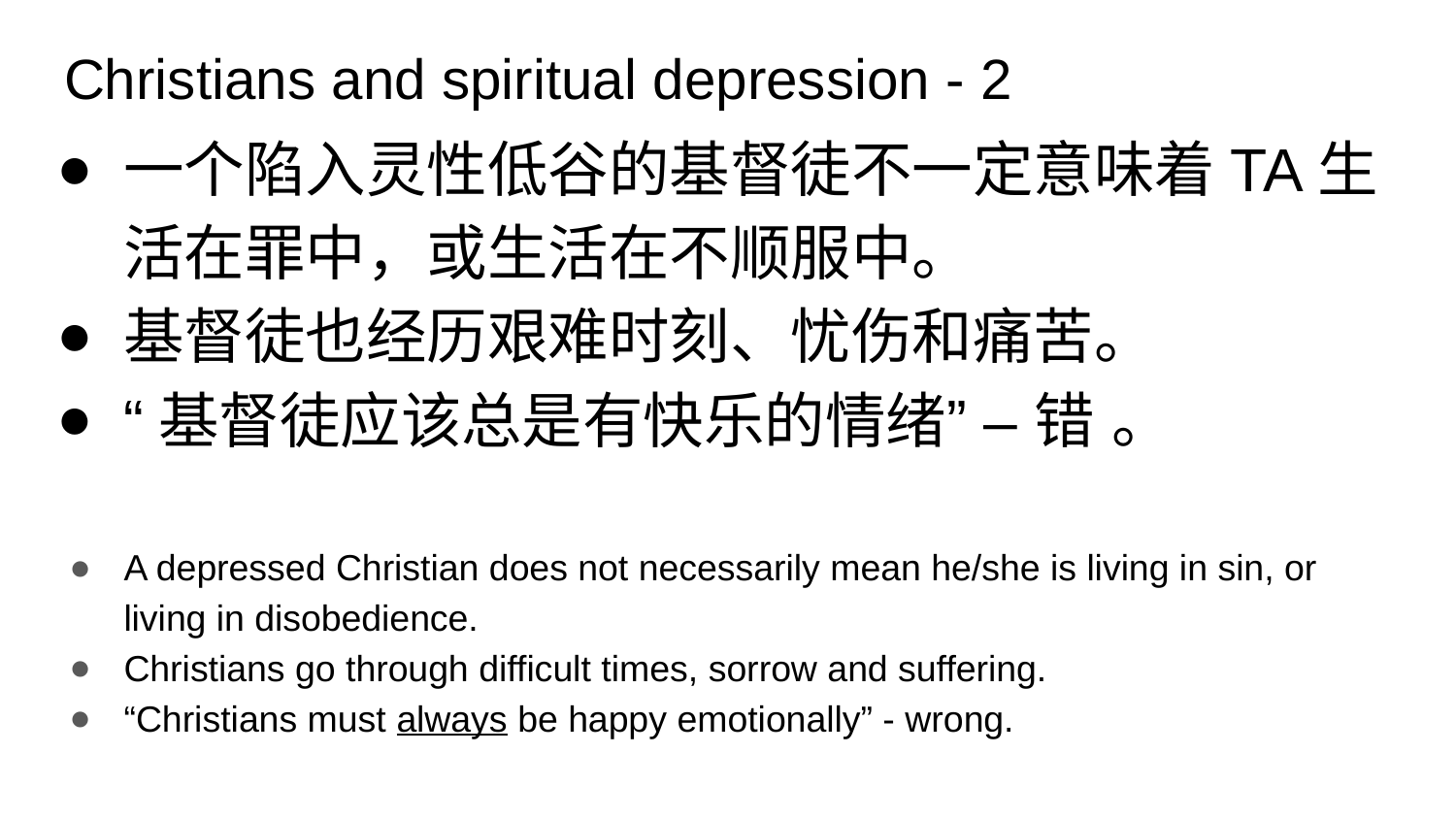

# Christians and spiritual depression - 2
一个陷入灵性低谷的基督徒不一定意味着TA生活在罪中，或生活在不顺服中。
基督徒也经历艰难时刻、忧伤和痛苦。
“基督徒应该总是有快乐的情绪” – 错 。

A depressed Christian does not necessarily mean he/she is living in sin, or living in disobedience.
Christians go through difficult times, sorrow and suffering.
“Christians must always be happy emotionally” - wrong.